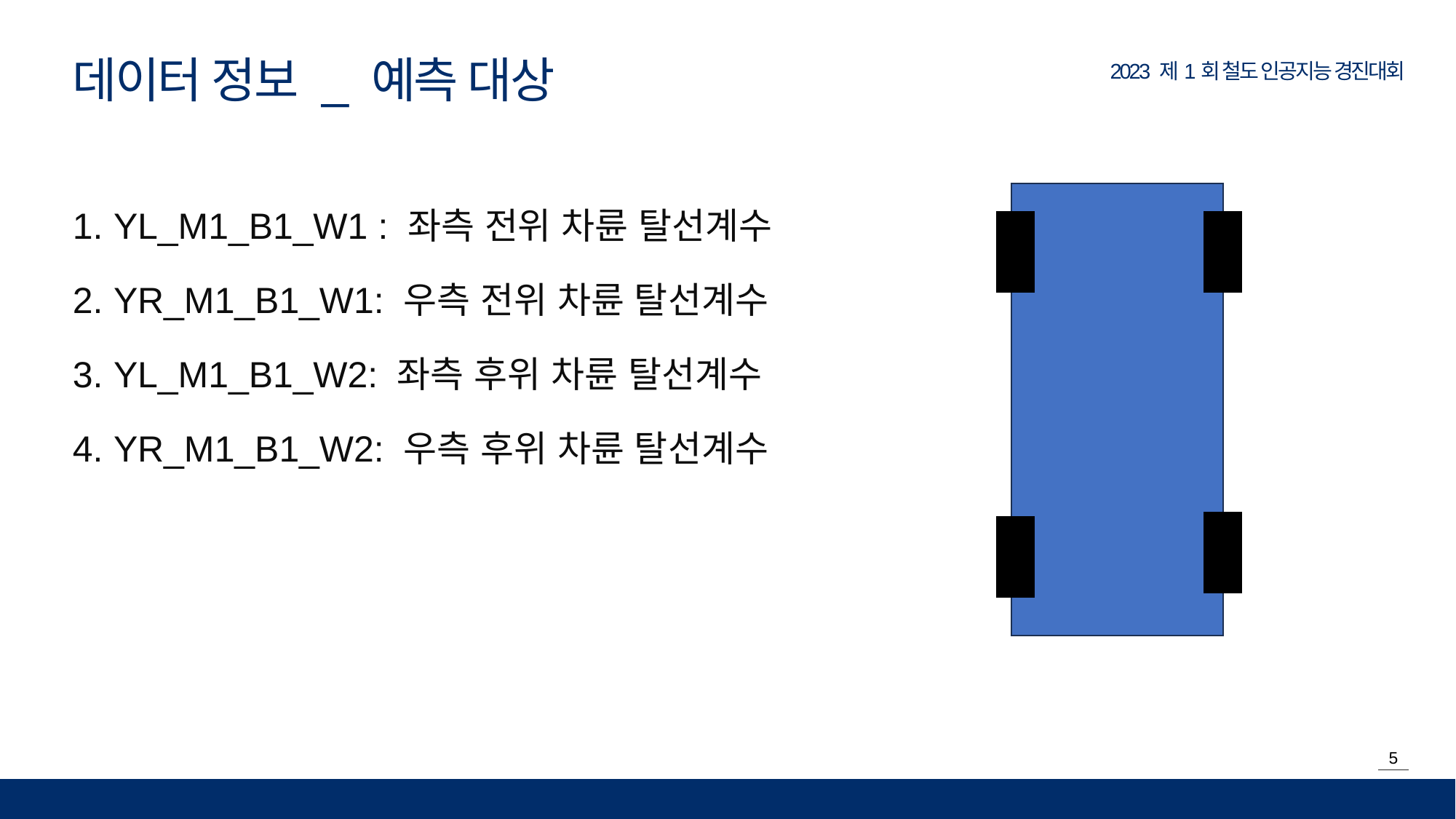

데이터 정보 _ 예측 대상
YL_M1_B1_W1 : 좌측 전위 차륜 탈선계수
YR_M1_B1_W1: 우측 전위 차륜 탈선계수
YL_M1_B1_W2: 좌측 후위 차륜 탈선계수
YR_M1_B1_W2: 우측 후위 차륜 탈선계수